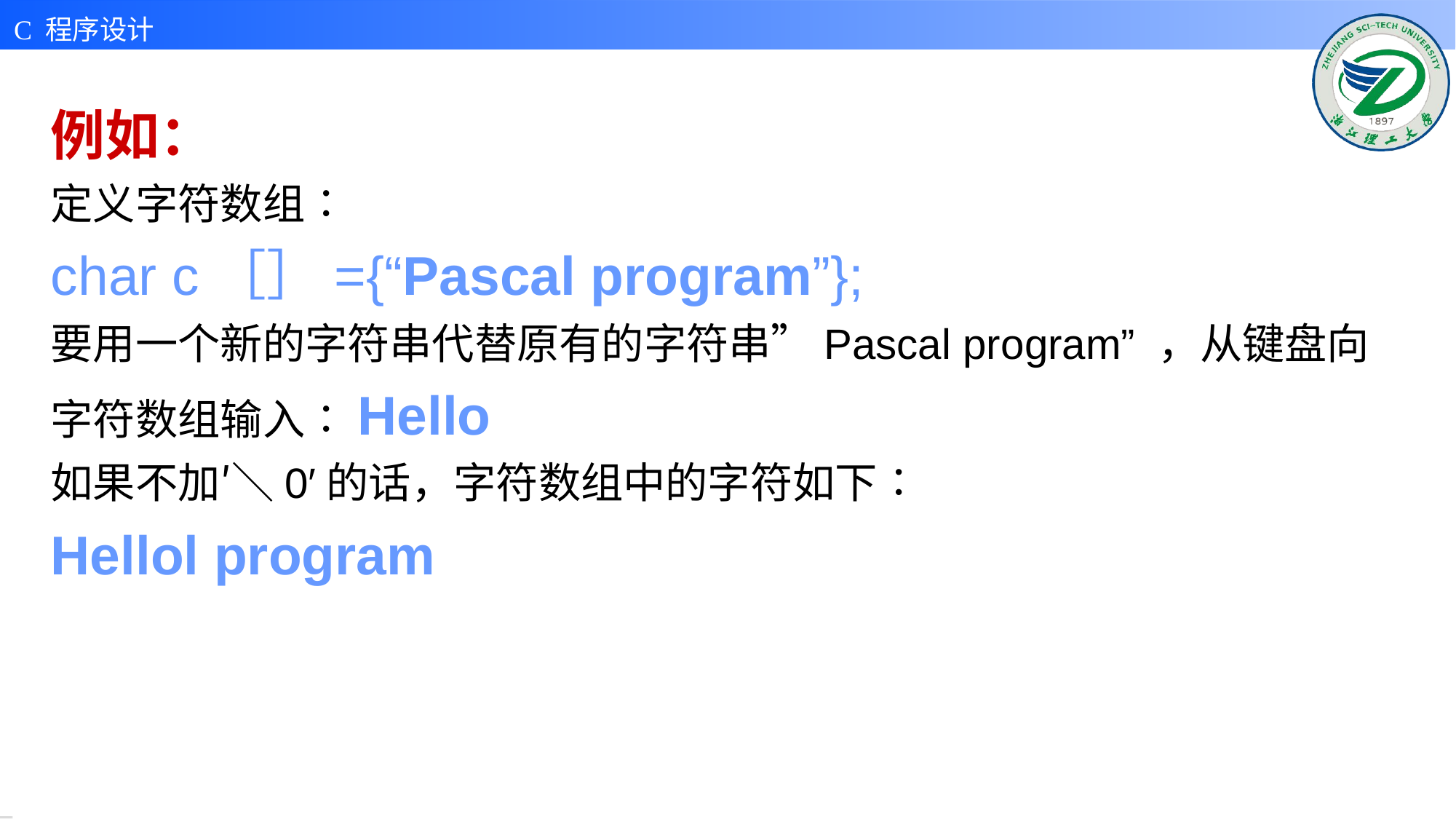

例如：
定义字符数组∶
char c［］={“Pascal program”};
要用一个新的字符串代替原有的字符串”Pascal program” ，从键盘向字符数组输入∶Hello
如果不加′＼0′的话，字符数组中的字符如下∶
Hellol program